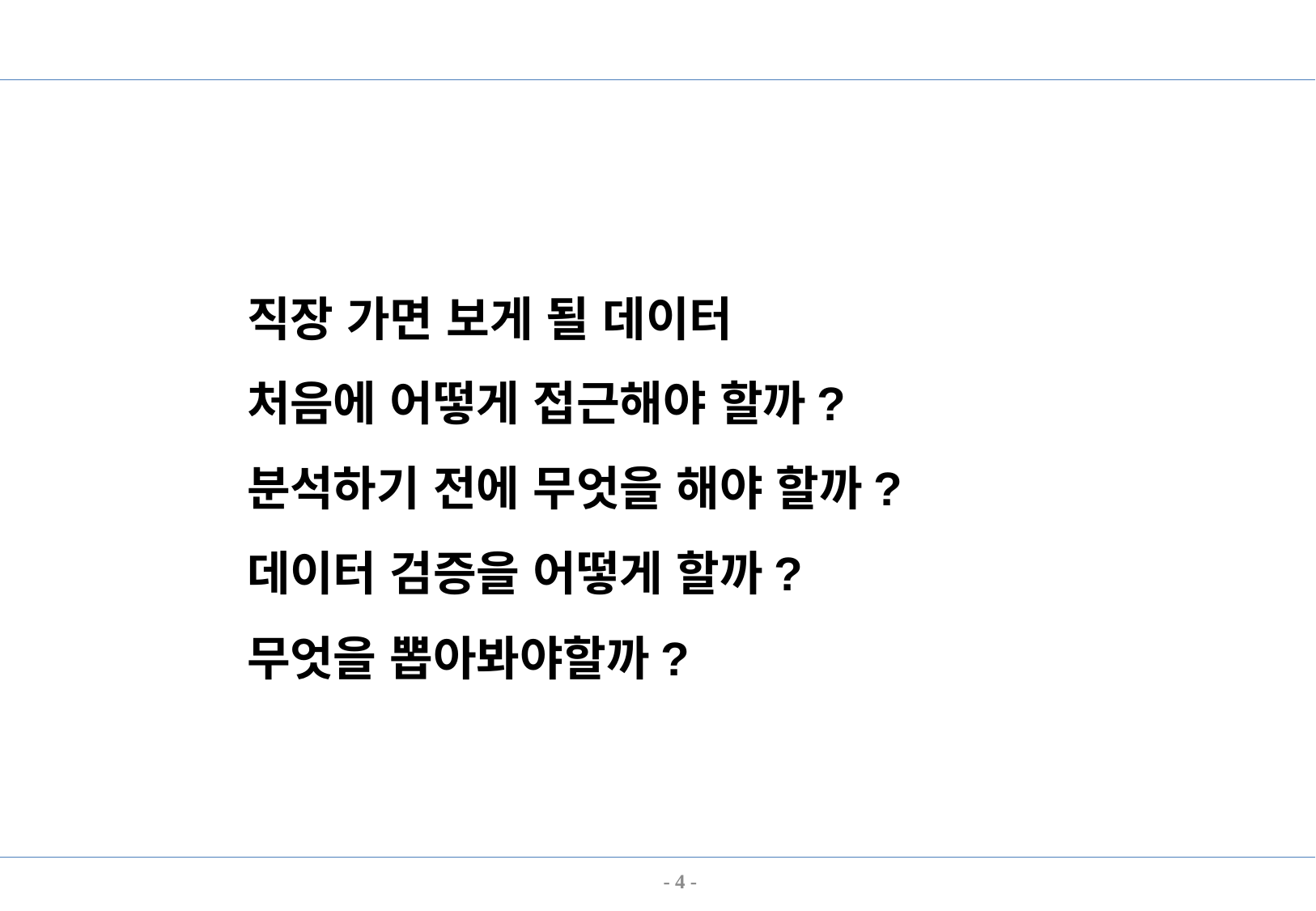

#
직장 가면 보게 될 데이터
처음에 어떻게 접근해야 할까?
분석하기 전에 무엇을 해야 할까?
데이터 검증을 어떻게 할까?
무엇을 뽑아봐야할까?
- 4 -